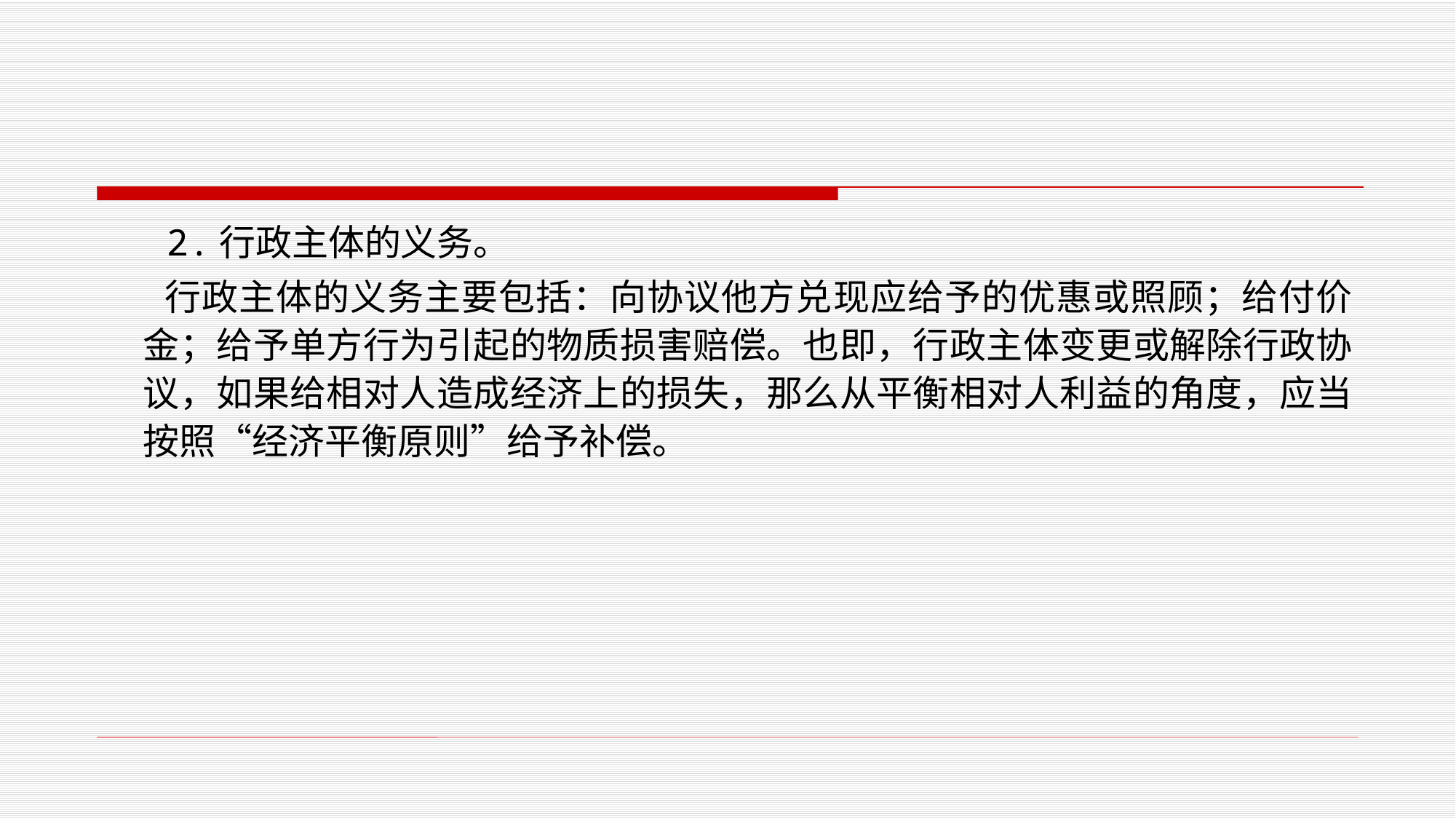

#
   2.行政主体的义务。
      行政主体的义务主要包括：向协议他方兑现应给予的优惠或照顾；给付价金；给予单方行为引起的物质损害赔偿。也即，行政主体变更或解除行政协议，如果给相对人造成经济上的损失，那么从平衡相对人利益的角度，应当按照“经济平衡原则”给予补偿。